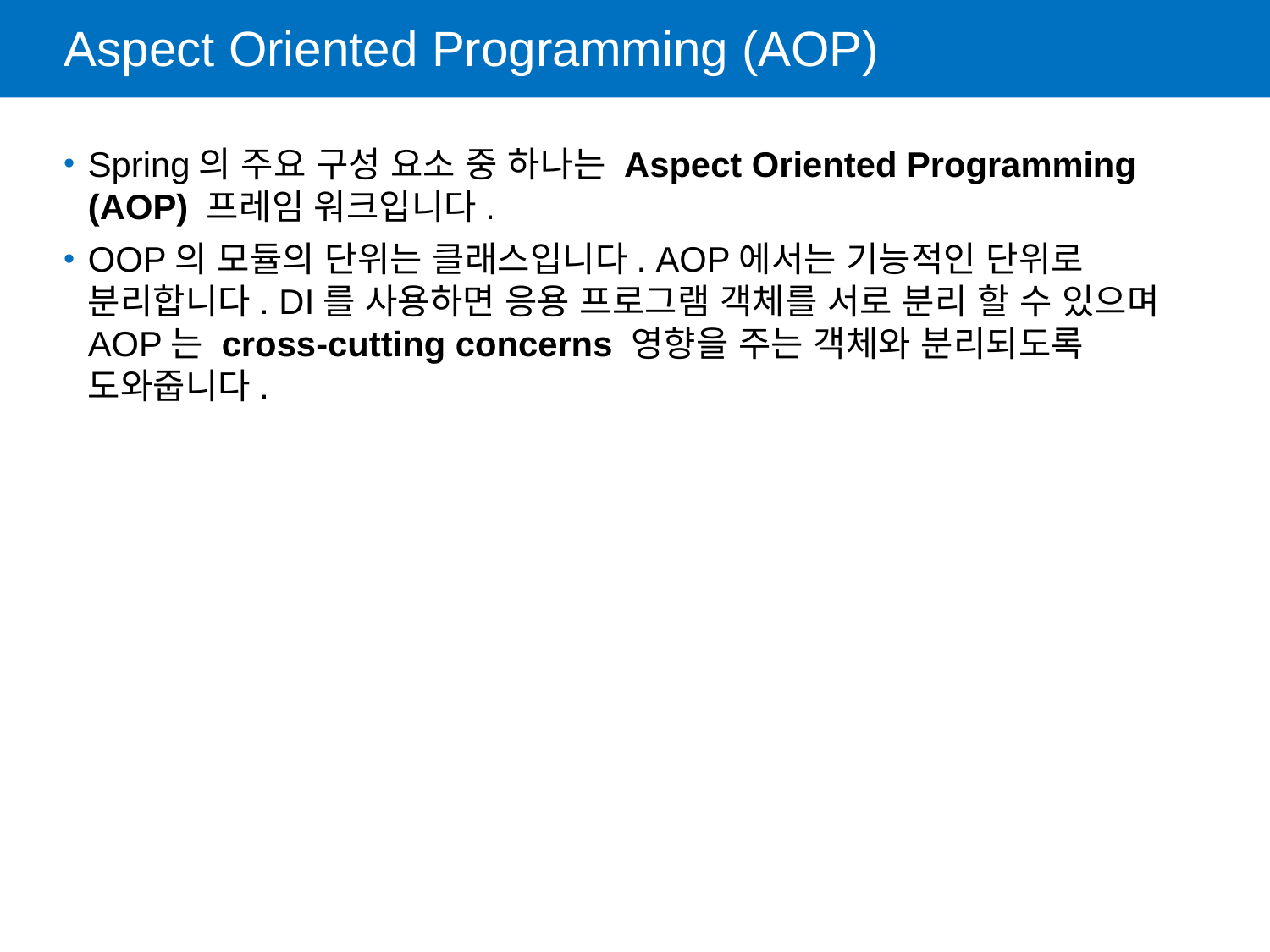

# Aspect Oriented Programming (AOP)
Spring의 주요 구성 요소 중 하나는 Aspect Oriented Programming (AOP) 프레임 워크입니다.
OOP의 모듈의 단위는 클래스입니다. AOP에서는 기능적인 단위로 분리합니다. DI를 사용하면 응용 프로그램 객체를 서로 분리 할 수 ​​있으며 AOP는 cross-cutting concerns 영향을 주는 객체와 분리되도록 도와줍니다.